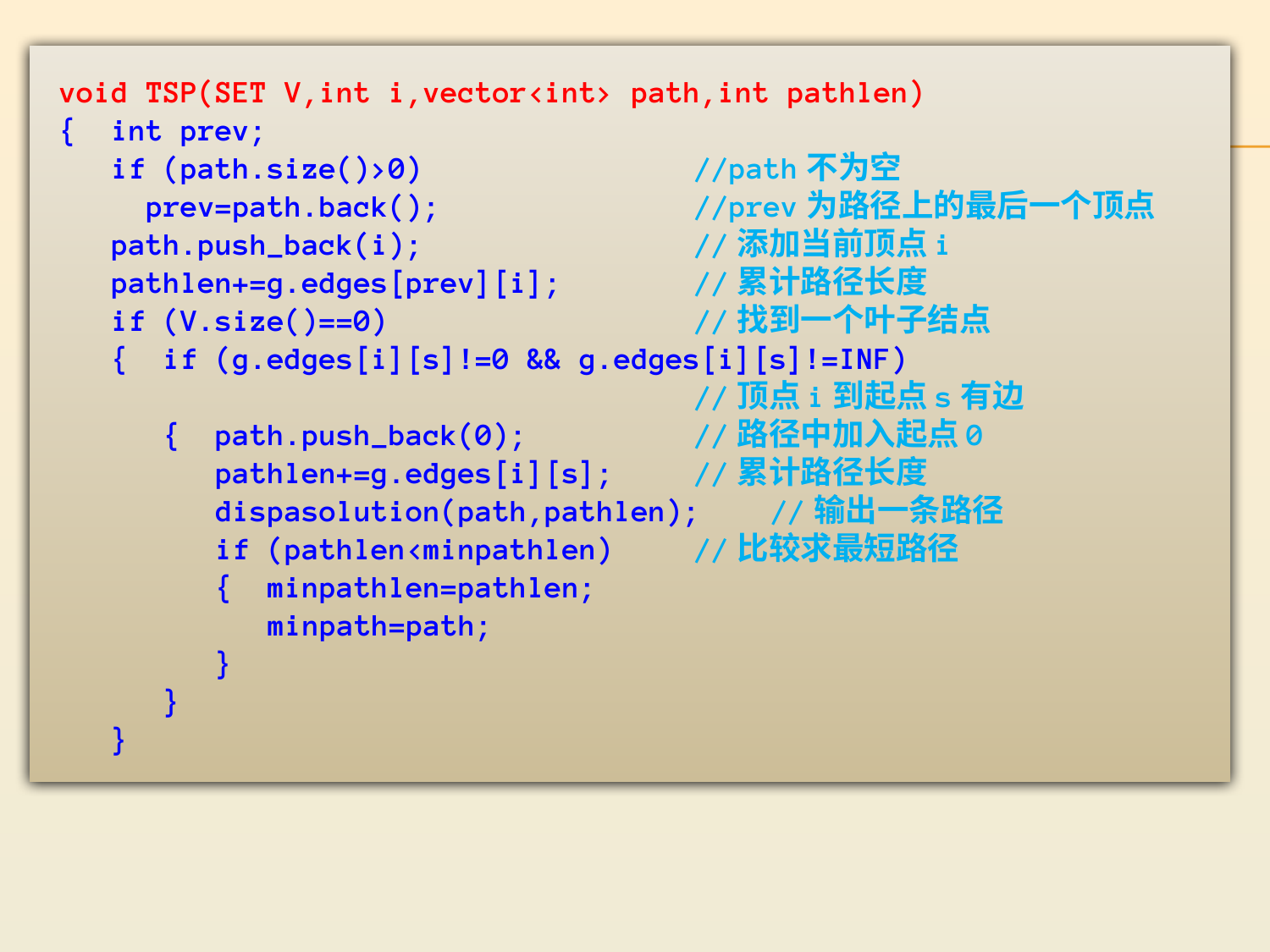

void TSP(SET V,int i,vector<int> path,int pathlen)
{  int prev;
   if (path.size()>0)			//path不为空
     prev=path.back();		//prev为路径上的最后一个顶点
   path.push_back(i);			//添加当前顶点i
   pathlen+=g.edges[prev][i];		//累计路径长度
   if (V.size()==0)			//找到一个叶子结点
   {  if (g.edges[i][s]!=0 && g.edges[i][s]!=INF)
					//顶点i到起点s有边
      {  path.push_back(0);		//路径中加入起点0
         pathlen+=g.edges[i][s];	//累计路径长度
         dispasolution(path,pathlen);    //输出一条路径
         if (pathlen<minpathlen)	//比较求最短路径
         {  minpathlen=pathlen;
            minpath=path;
         }
      }
   }